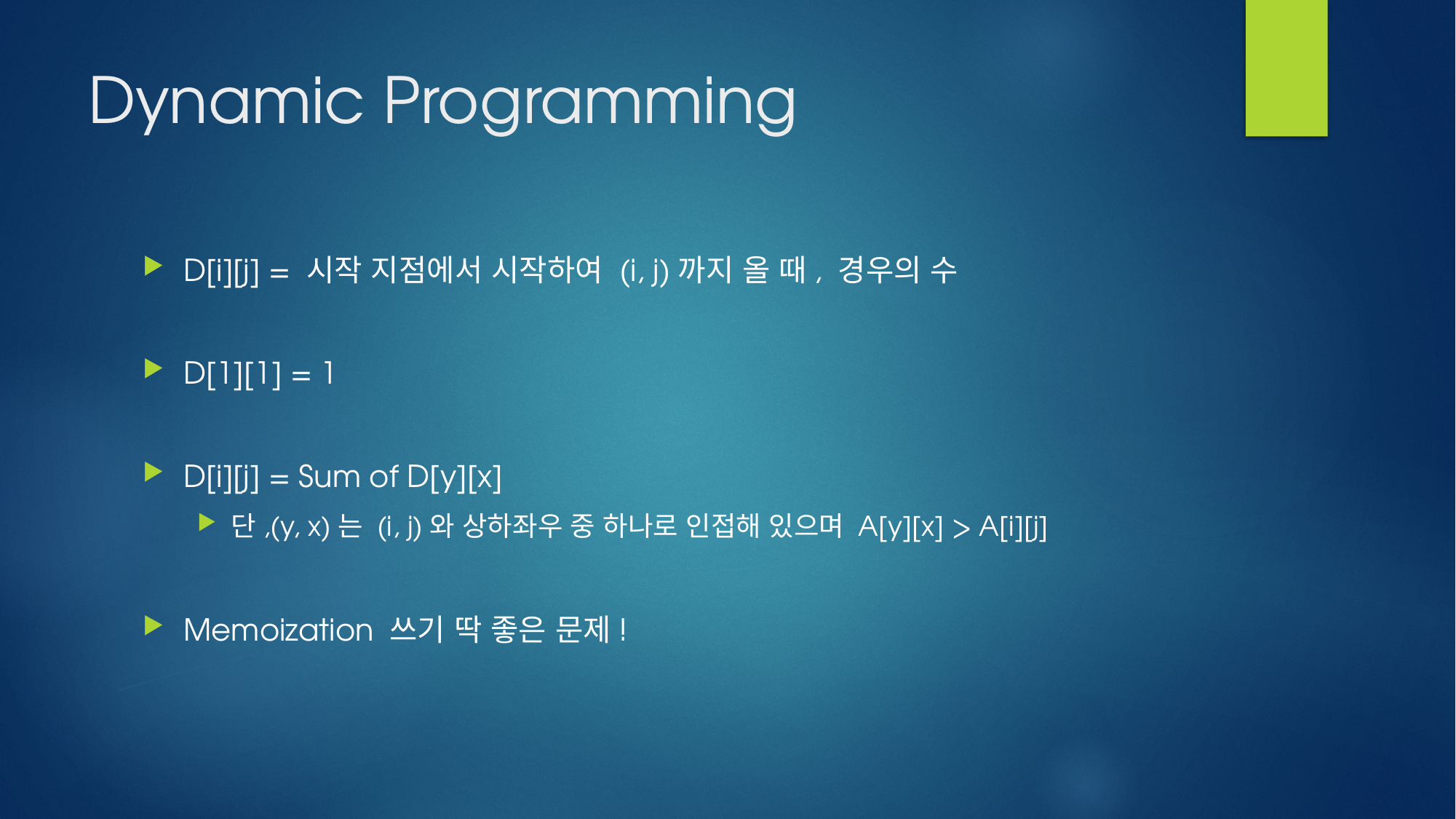

# Dynamic Programming
D[i][j] = 시작 지점에서 시작하여 (i, j)까지 올 때, 경우의 수

D[1][1] = 1

D[i][j] = Sum of D[y][x]
단,(y, x)는 (i, j)와 상하좌우 중 하나로 인접해 있으며 A[y][x] > A[i][j]

Memoization 쓰기 딱 좋은 문제!